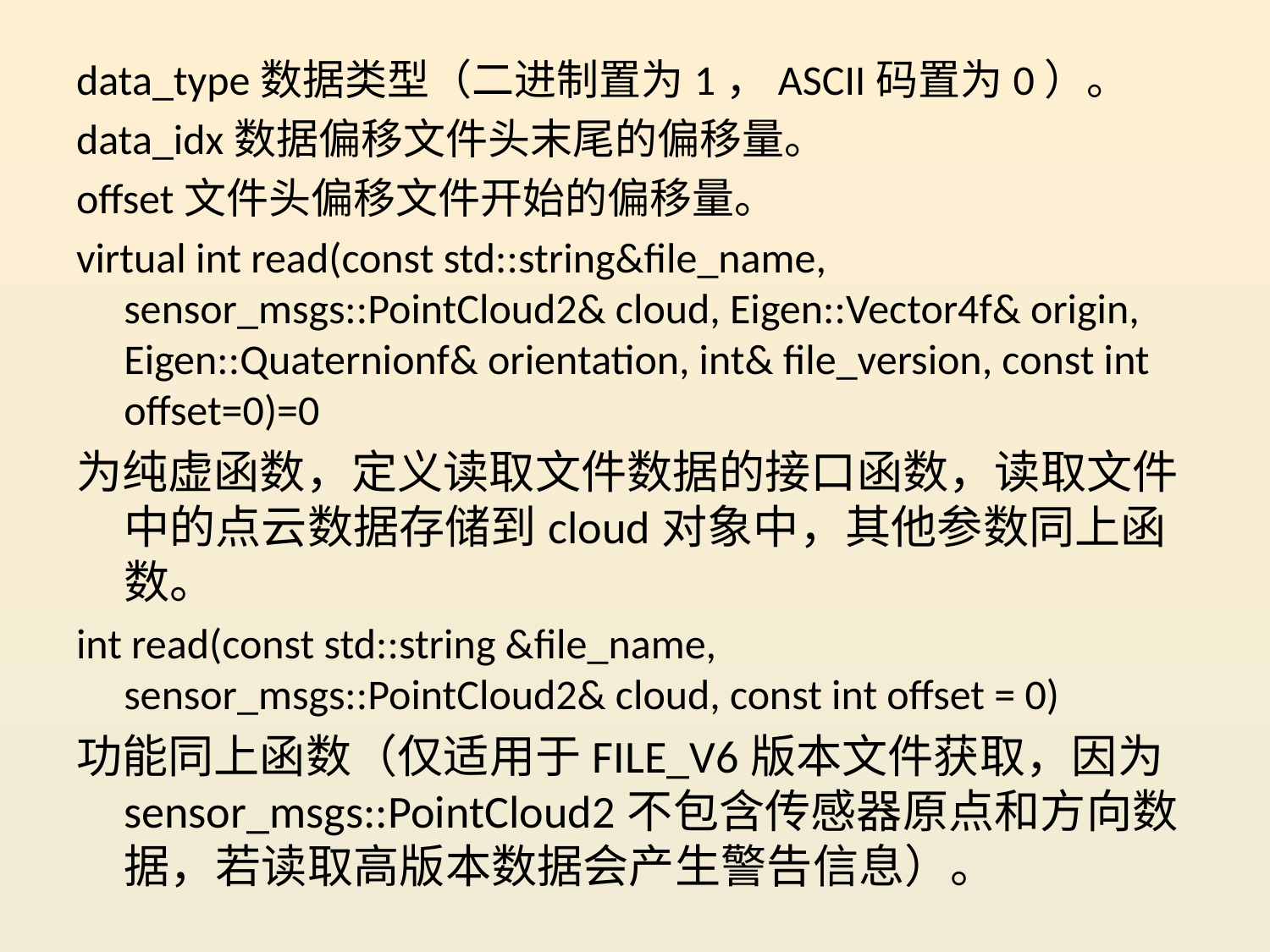

data_type数据类型（二进制置为1，ASCII码置为0）。
data_idx数据偏移文件头末尾的偏移量。
offset文件头偏移文件开始的偏移量。
virtual int read(const std::string&file_name, sensor_msgs::PointCloud2& cloud, Eigen::Vector4f& origin, Eigen::Quaternionf& orientation, int& file_version, const int offset=0)=0
为纯虚函数，定义读取文件数据的接口函数，读取文件中的点云数据存储到cloud对象中，其他参数同上函数。
int read(const std::string &file_name, sensor_msgs::PointCloud2& cloud, const int offset = 0)
功能同上函数（仅适用于FILE_V6版本文件获取，因为sensor_msgs::PointCloud2不包含传感器原点和方向数据，若读取高版本数据会产生警告信息）。